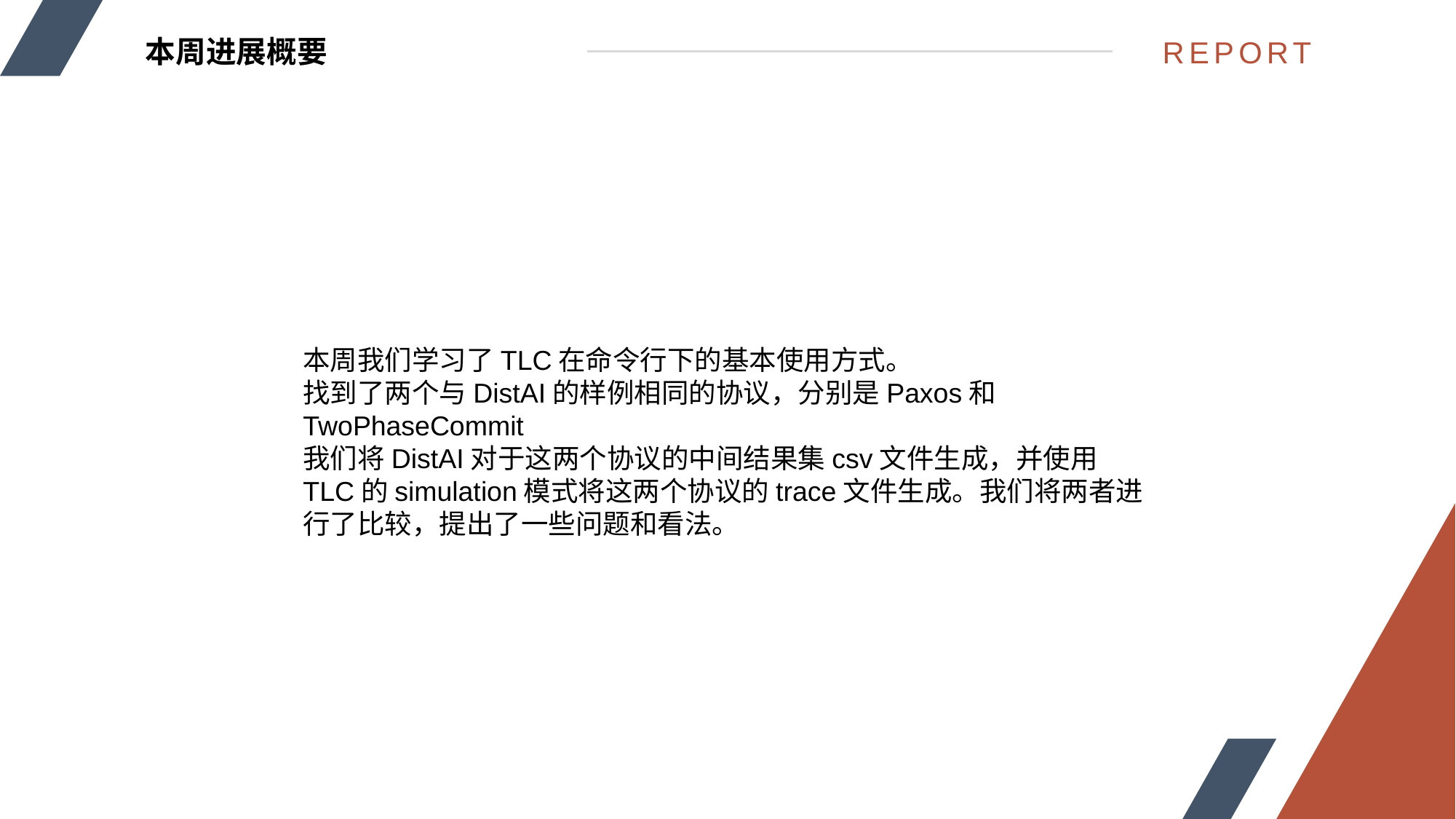

本周进展概要
REPORT

本周我们学习了TLC在命令行下的基本使用方式。
找到了两个与DistAI的样例相同的协议，分别是Paxos和TwoPhaseCommit
我们将DistAI对于这两个协议的中间结果集csv文件生成，并使用TLC的simulation模式将这两个协议的trace文件生成。我们将两者进行了比较，提出了一些问题和看法。